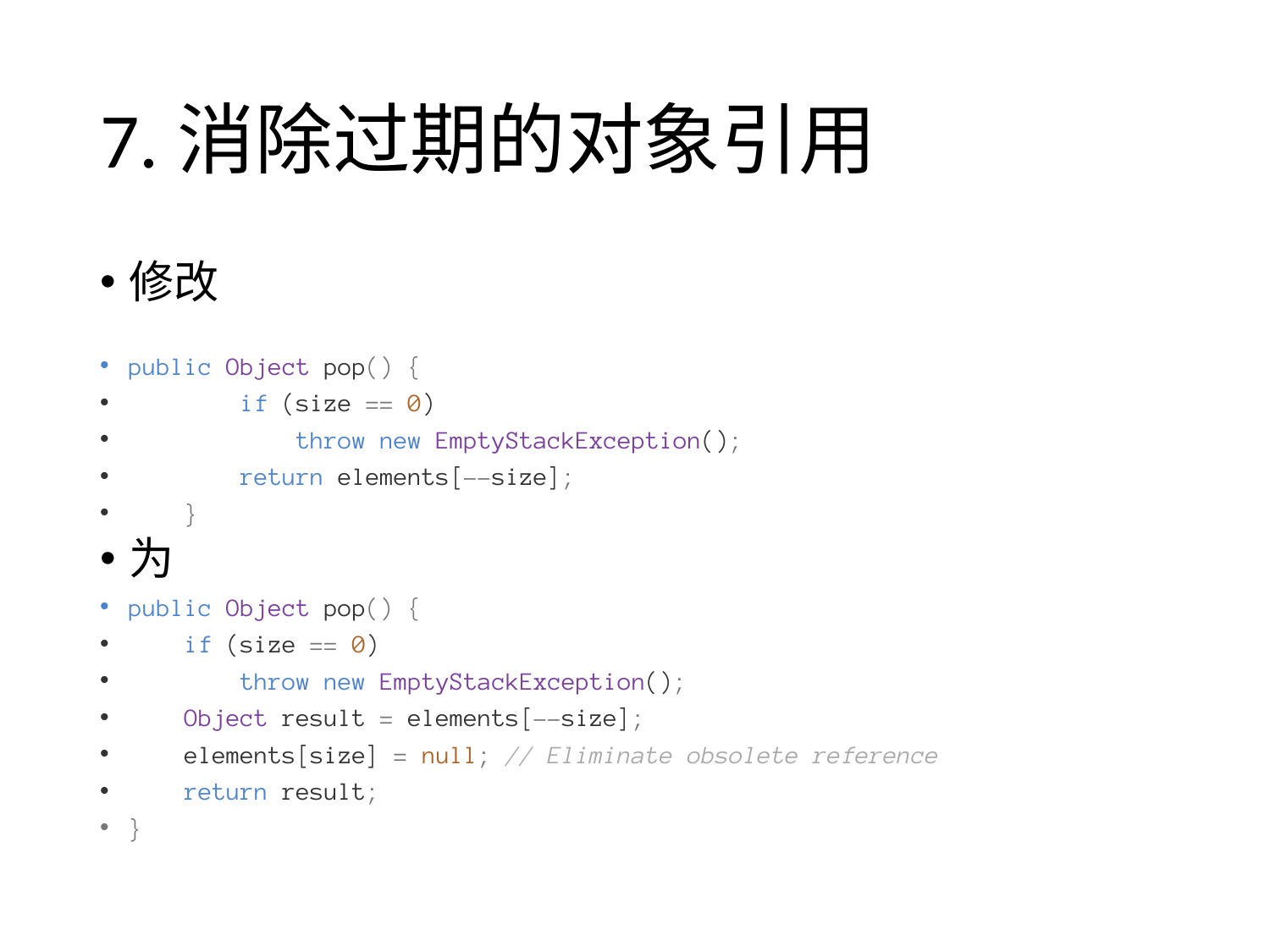

# 7.消除过期的对象引用
修改

public Object pop() {
        if (size == 0)
            throw new EmptyStackException();
        return elements[--size];
    }
为
public Object pop() {
    if (size == 0)
        throw new EmptyStackException();
    Object result = elements[--size];
    elements[size] = null; // Eliminate obsolete reference
    return result;
}